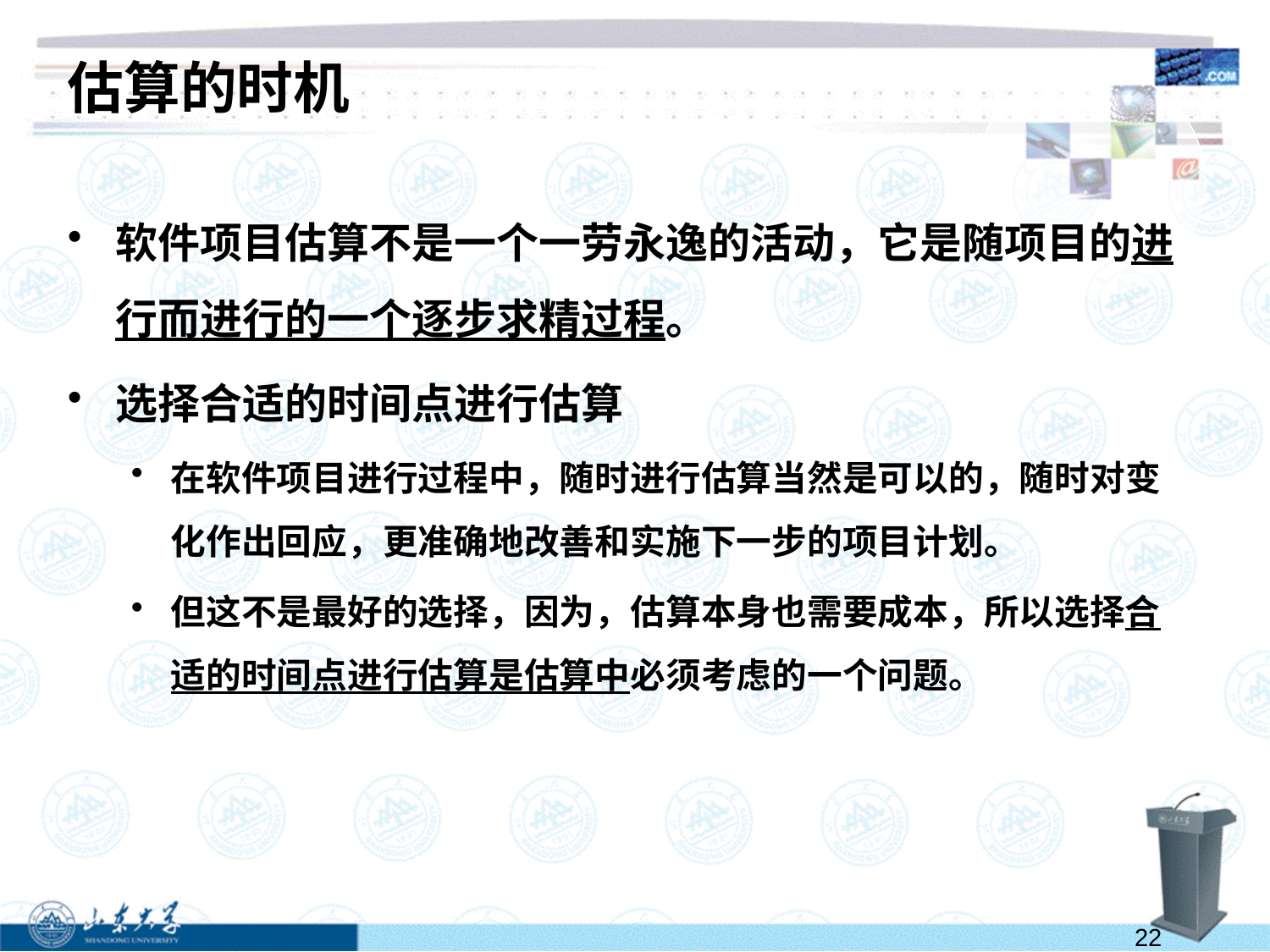

# 估算的时机
软件项目估算不是一个一劳永逸的活动，它是随项目的进行而进行的一个逐步求精过程。
选择合适的时间点进行估算
在软件项目进行过程中，随时进行估算当然是可以的，随时对变化作出回应，更准确地改善和实施下一步的项目计划。
但这不是最好的选择，因为，估算本身也需要成本，所以选择合适的时间点进行估算是估算中必须考虑的一个问题。
22